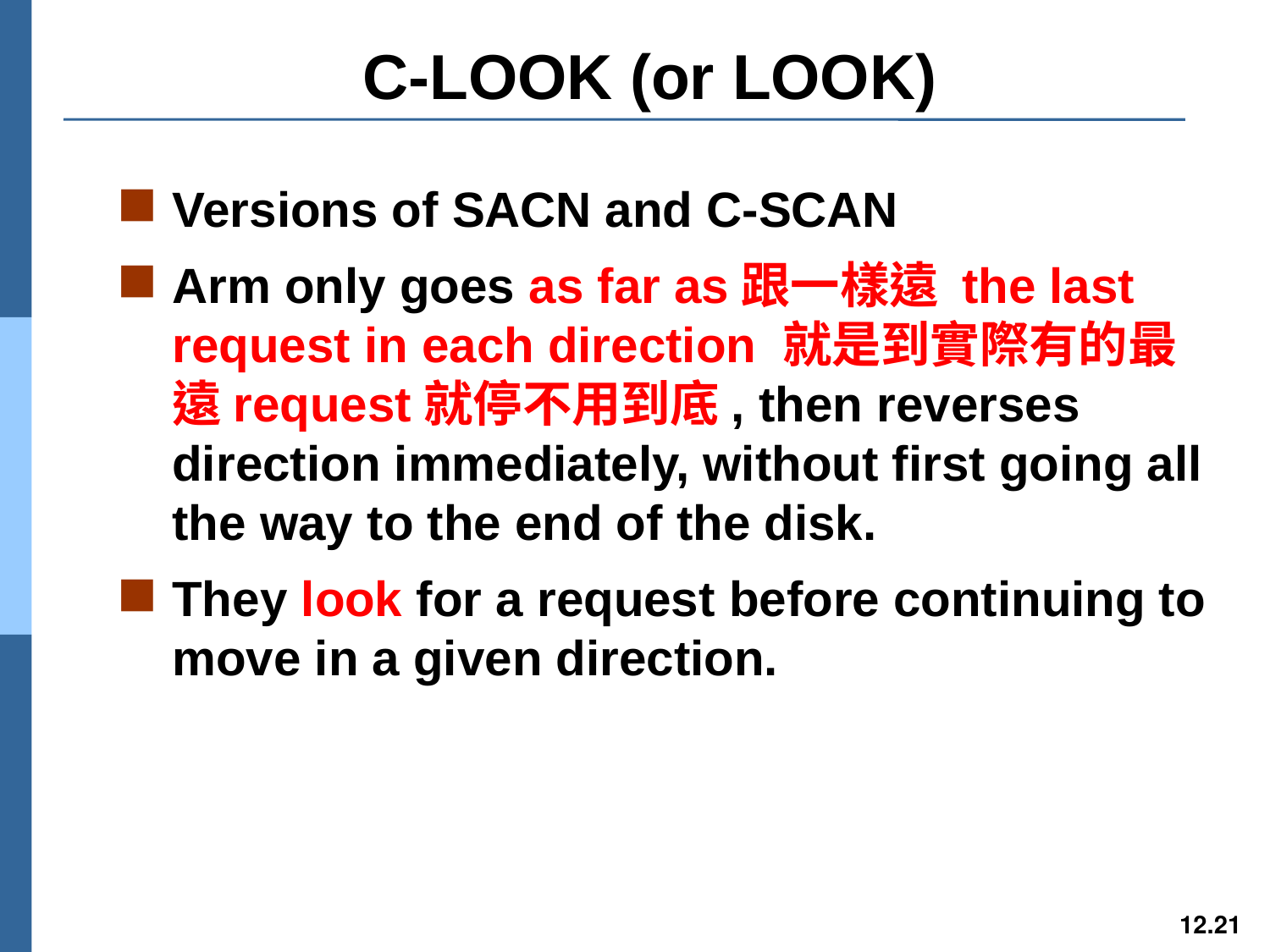

# C-LOOK (or LOOK)
Versions of SACN and C-SCAN
Arm only goes as far as跟一樣遠 the last request in each direction 就是到實際有的最遠request就停不用到底, then reverses direction immediately, without first going all the way to the end of the disk.
They look for a request before continuing to move in a given direction.